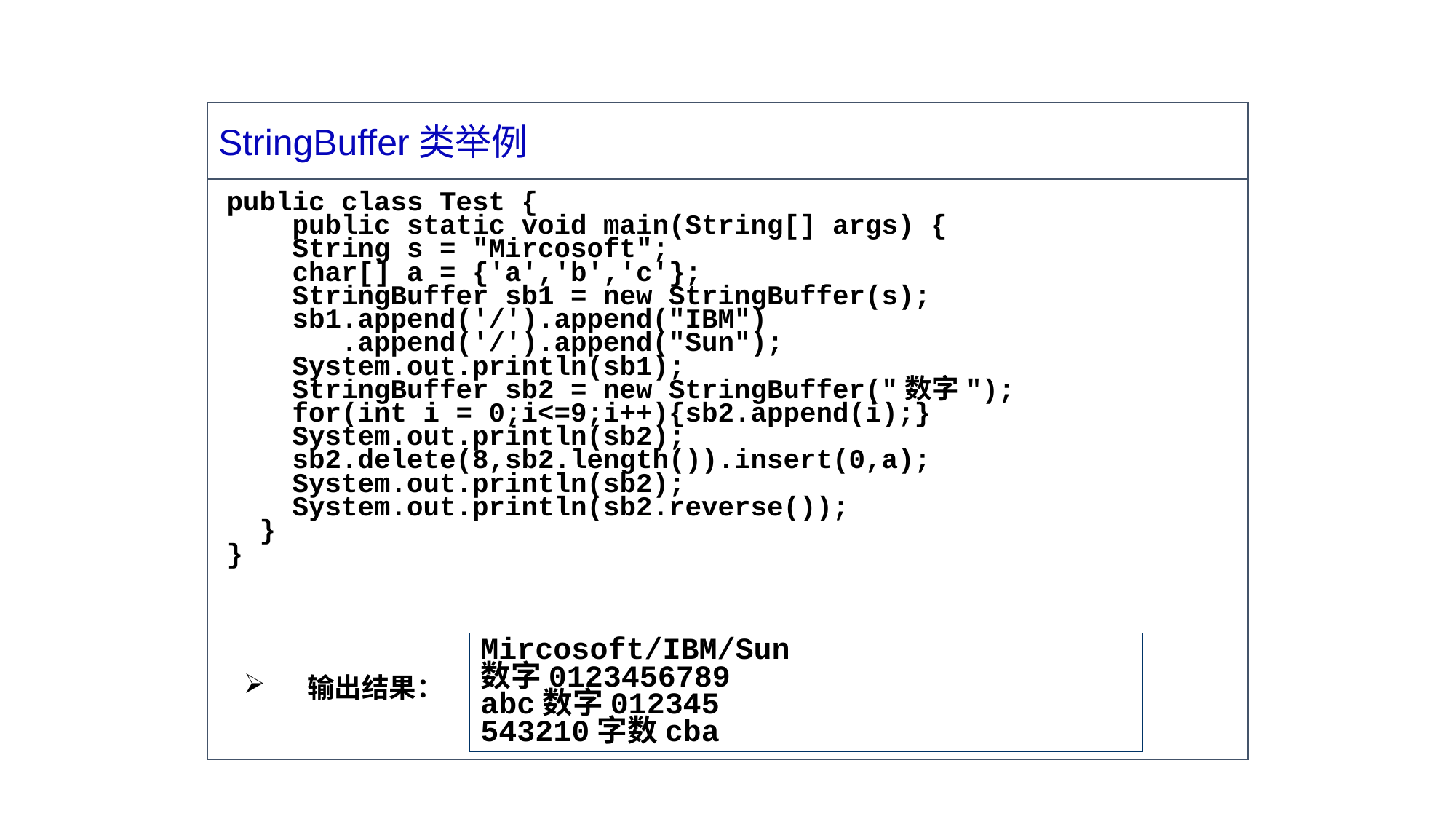

StringBuffer类举例

public class Test {
    public static void main(String[] args) {
    String s = "Mircosoft";
    char[] a = {'a','b','c'};
    StringBuffer sb1 = new StringBuffer(s);
    sb1.append('/').append("IBM")
       .append('/').append("Sun");
    System.out.println(sb1);
    StringBuffer sb2 = new StringBuffer("数字");
    for(int i = 0;i<=9;i++){sb2.append(i);}
    System.out.println(sb2);
    sb2.delete(8,sb2.length()).insert(0,a);
    System.out.println(sb2);
    System.out.println(sb2.reverse());
  }
}
Mircosoft/IBM/Sun
数字0123456789
abc数字012345
543210字数cba
输出结果：